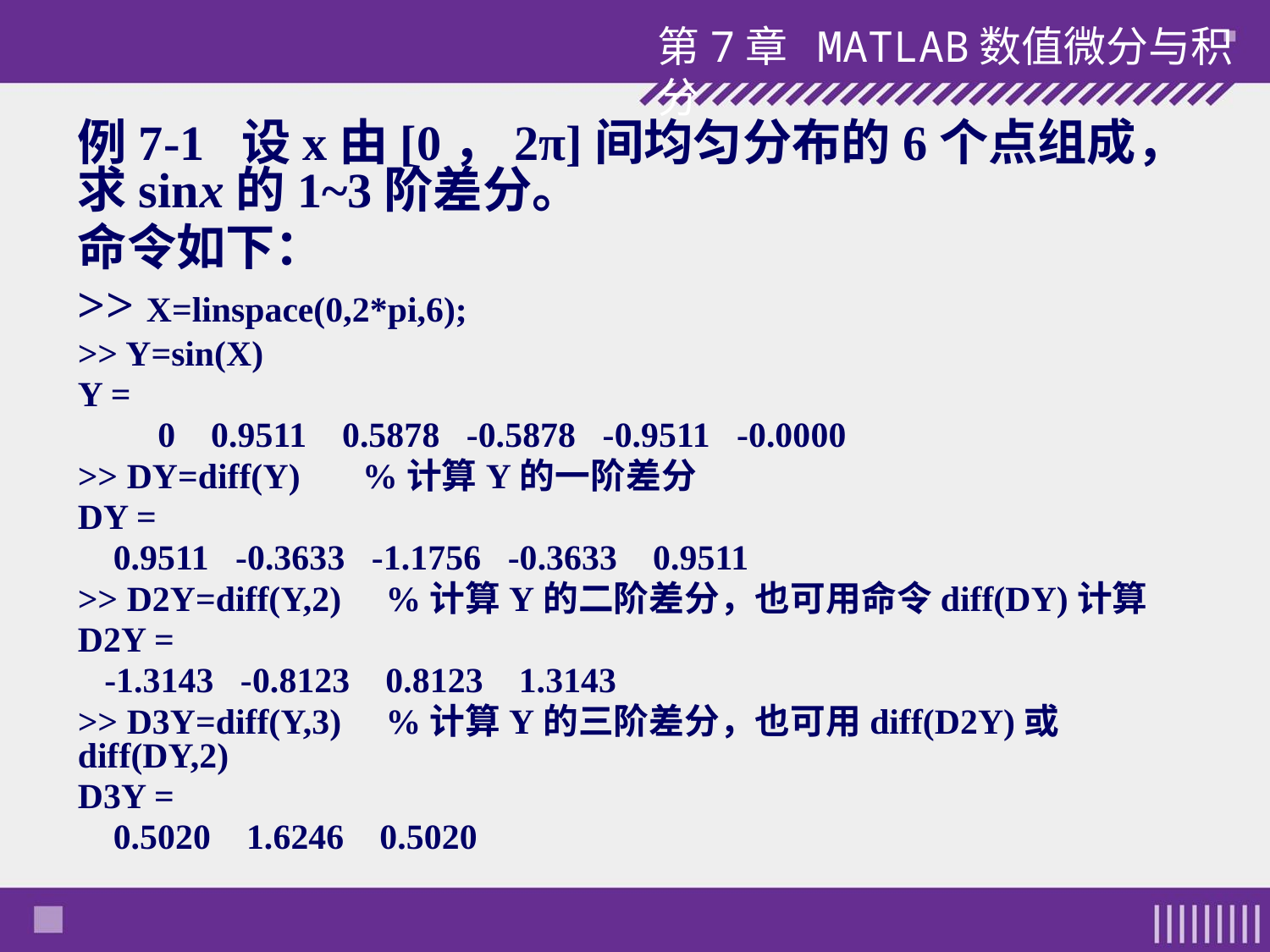

第7章  MATLAB数值微分与积分
例7-1  设x由[0，2π]间均匀分布的6个点组成，求sinx的1~3阶差分。
命令如下：
>> X=linspace(0,2*pi,6);
>> Y=sin(X)
Y =
         0    0.9511    0.5878   -0.5878   -0.9511   -0.0000
>> DY=diff(Y)       %计算Y的一阶差分
DY =
    0.9511   -0.3633   -1.1756   -0.3633    0.9511
>> D2Y=diff(Y,2)     %计算Y的二阶差分，也可用命令diff(DY)计算
D2Y =
   -1.3143   -0.8123    0.8123    1.3143
>> D3Y=diff(Y,3)     %计算Y的三阶差分，也可用diff(D2Y)或diff(DY,2)
D3Y =
    0.5020    1.6246    0.5020